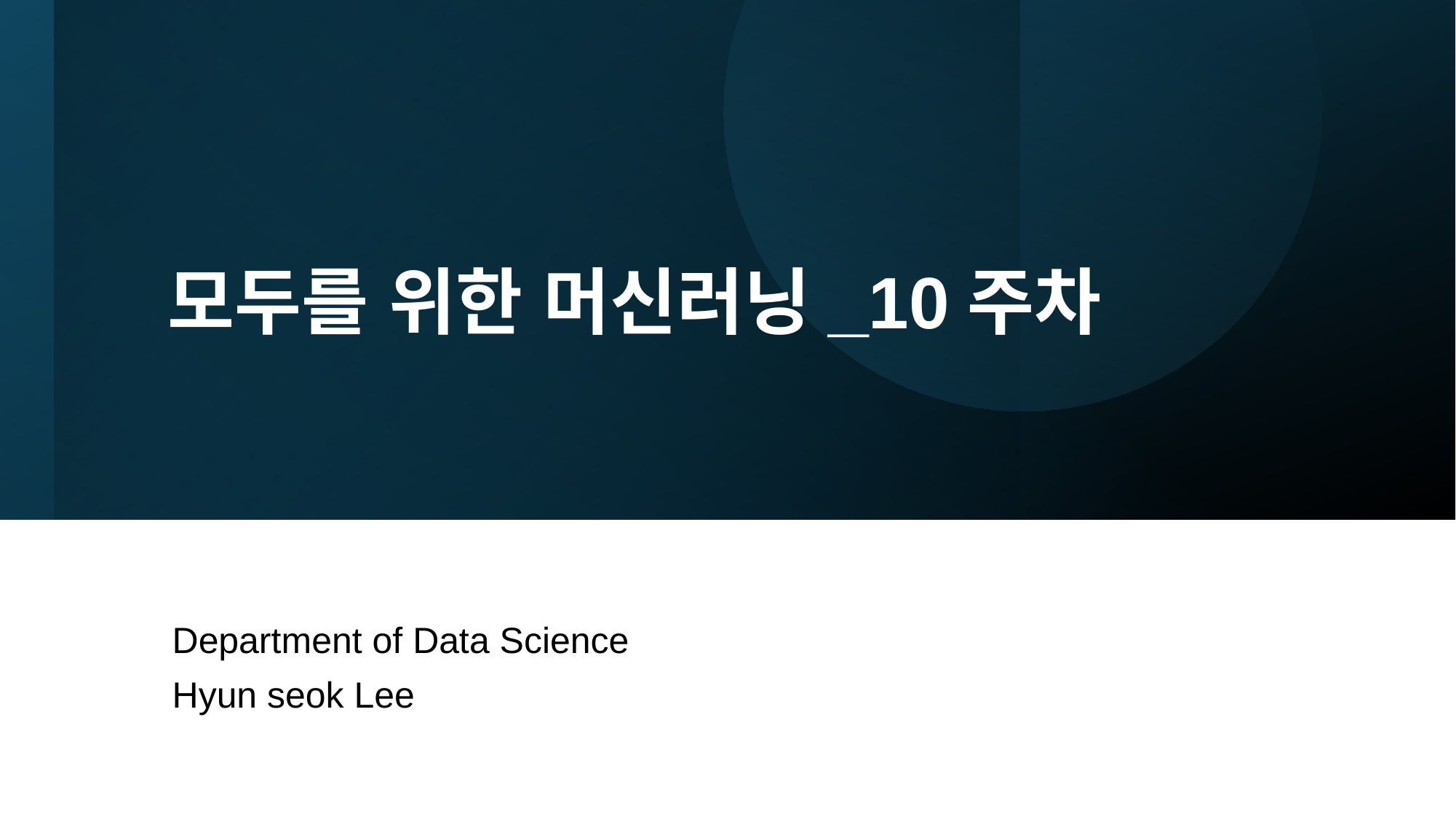

# 모두를 위한 머신러닝_10주차
Department of Data Science
Hyun seok Lee